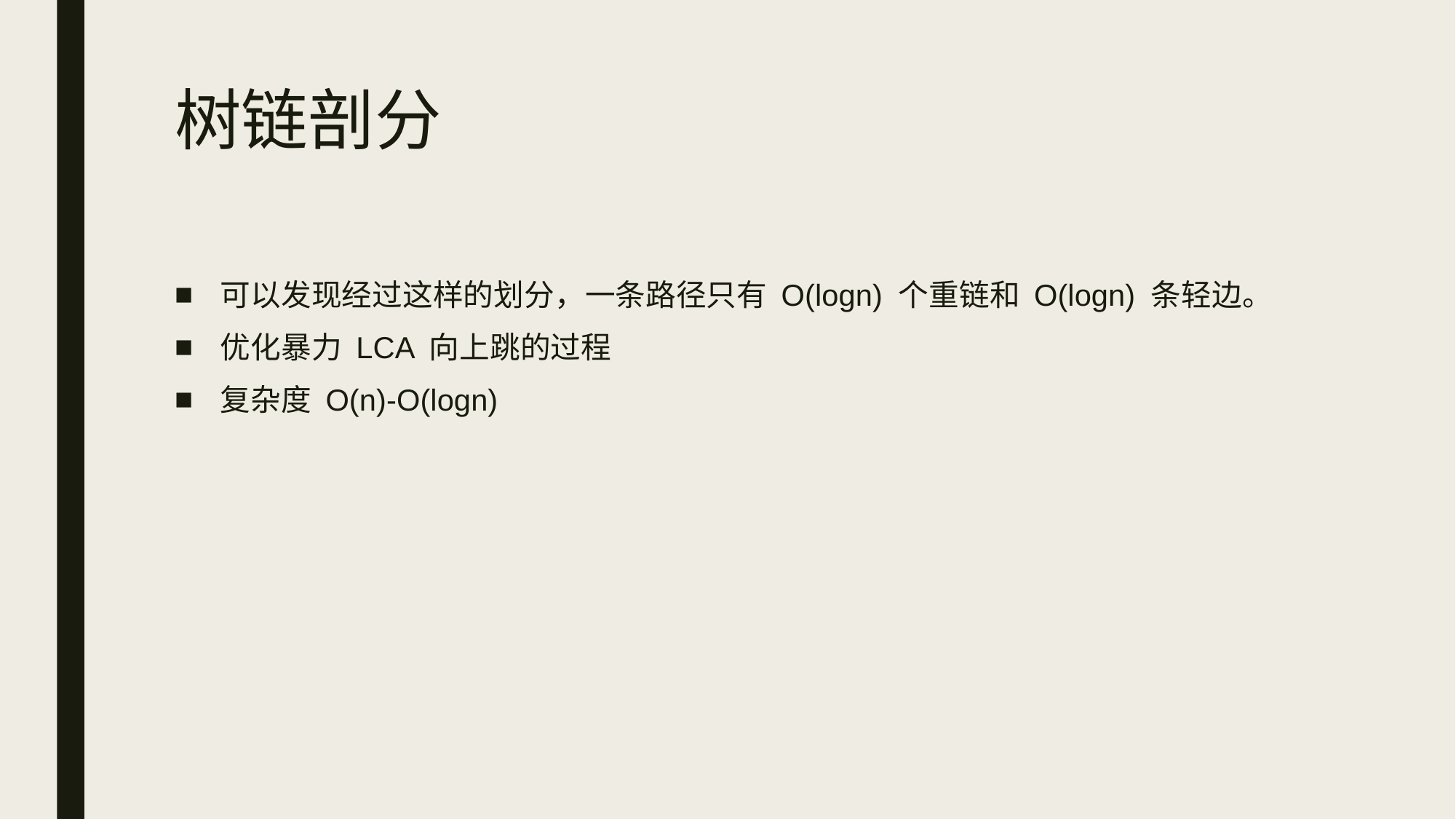

# 树链剖分
可以发现经过这样的划分，一条路径只有 O(logn) 个重链和 O(logn) 条轻边。
优化暴力 LCA 向上跳的过程
复杂度 O(n)-O(logn)